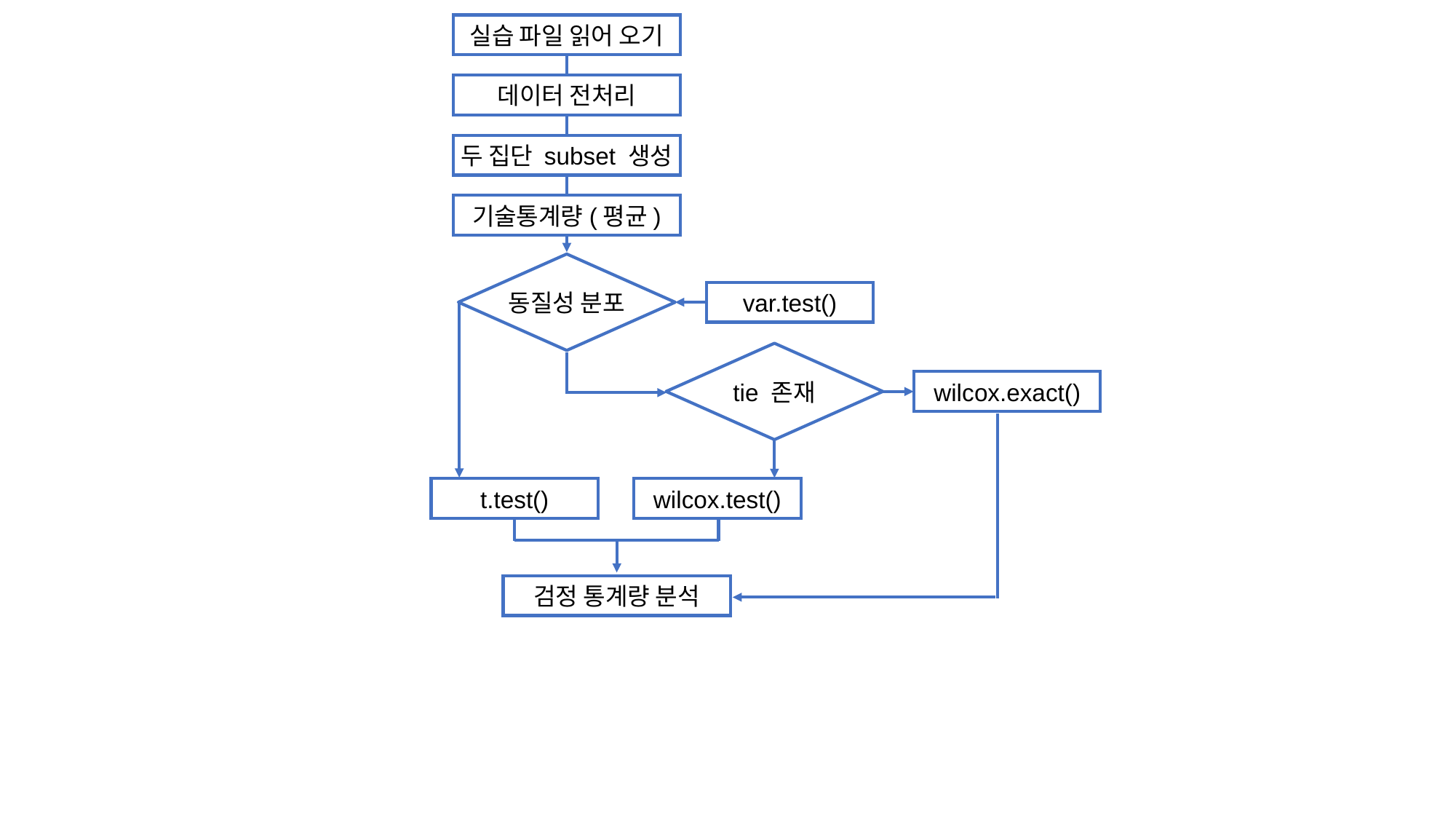

실습 파일 읽어 오기

데이터 전처리
두 집단 subset 생성
기술통계량(평균)

동질성 분포
var.test()

tie 존재

wilcox.exact()

t.test()
wilcox.test()

검정 통계량 분석